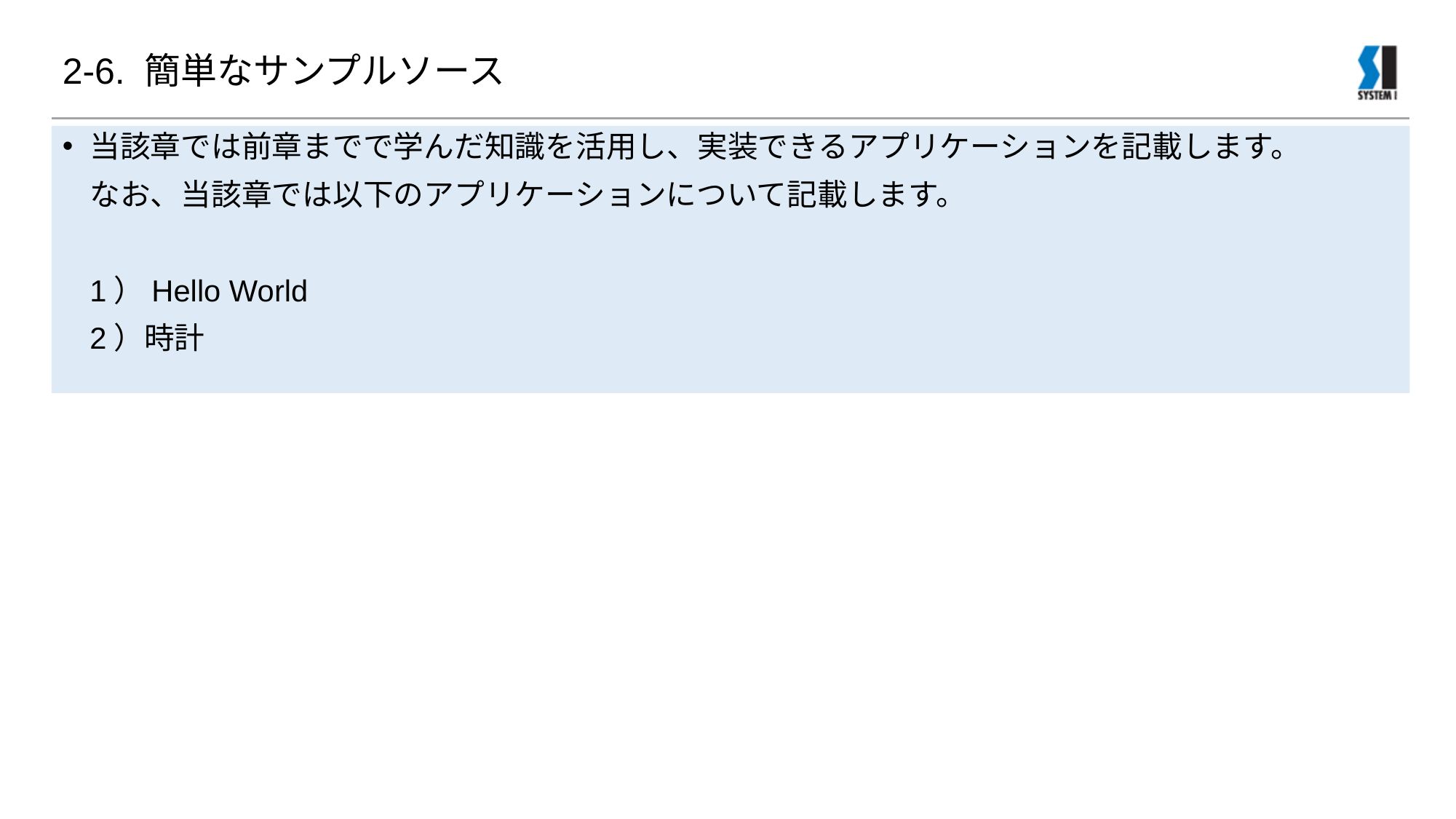

# 2-6. 簡単なサンプルソース
当該章では前章までで学んだ知識を活用し、実装できるアプリケーションを記載します。
	なお、当該章では以下のアプリケーションについて記載します。

	1）Hello World
 	2）時計